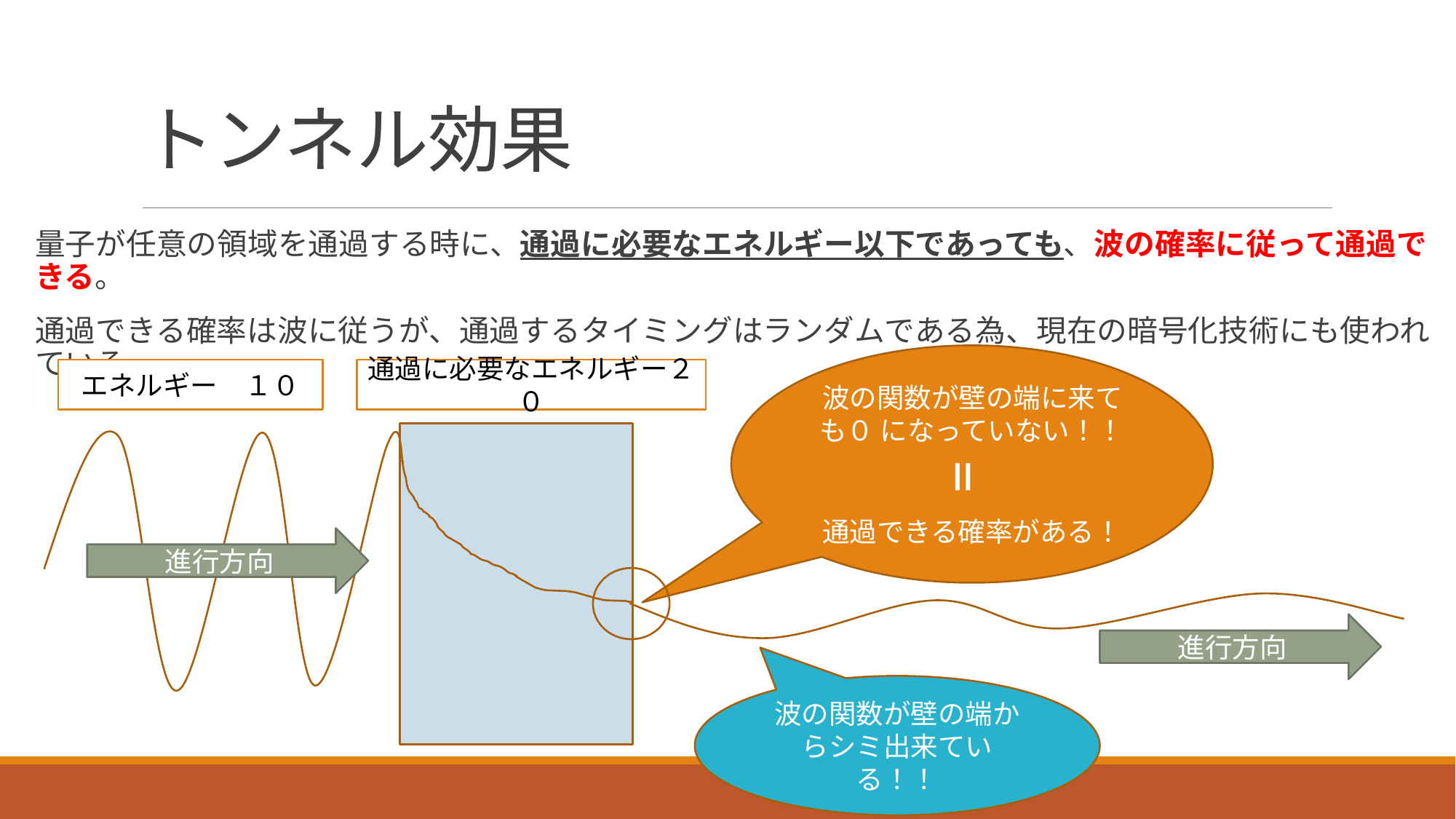

# トンネル効果
量子が任意の領域を通過する時に、通過に必要なエネルギー以下であっても、波の確率に従って通過できる。
通過できる確率は波に従うが、通過するタイミングはランダムである為、現在の暗号化技術にも使われている。
波の関数が壁の端に来ても０ になっていない！！

通過できる確率がある！
通過に必要なエネルギー２０
エネルギー　１０

=

進行方向

進行方向
波の関数が壁の端からシミ出来ている！！